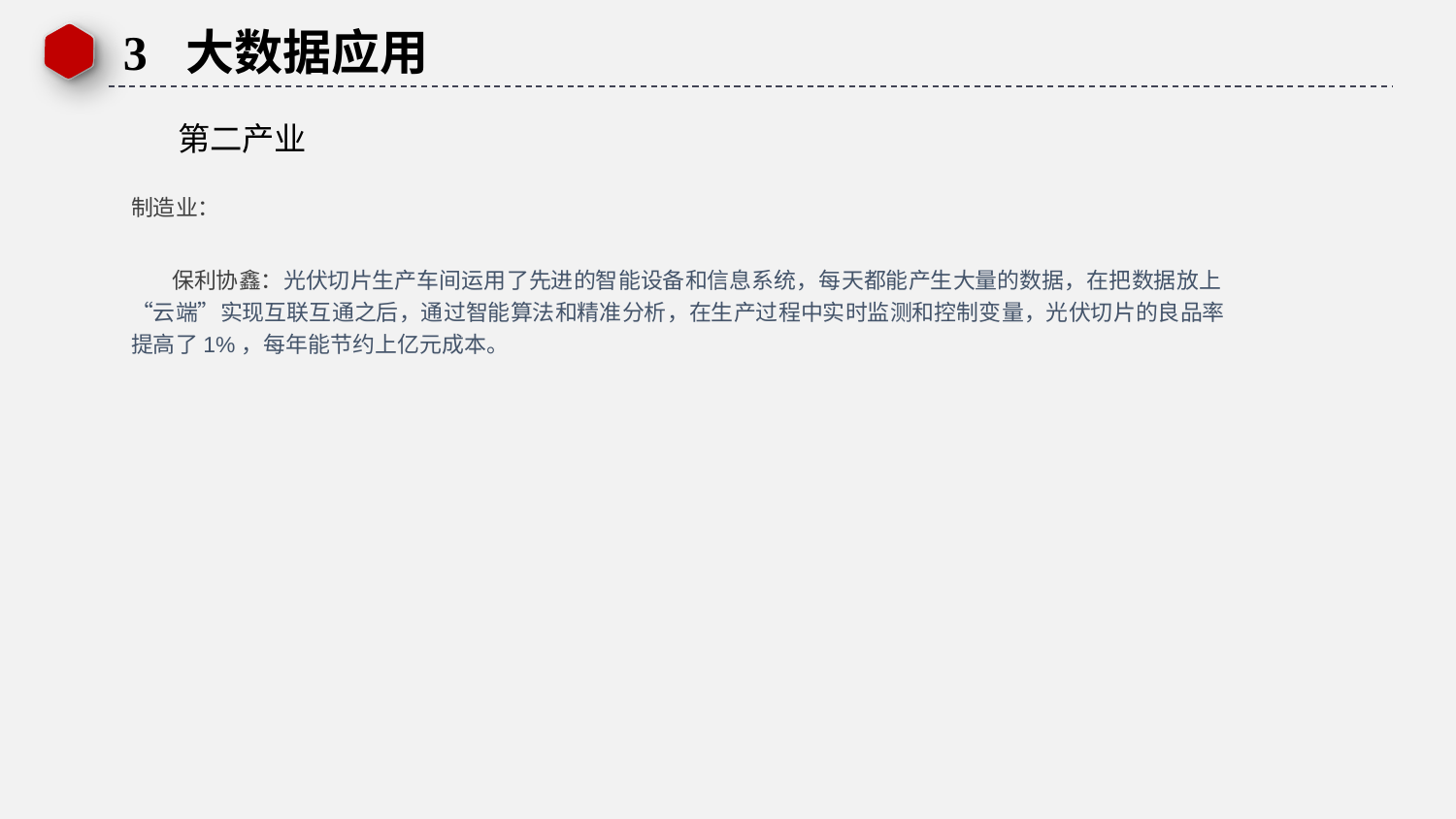

3  大数据应用
        第二产业
制造业：

       保利协鑫：光伏切片生产车间运用了先进的智能设备和信息系统，每天都能产生大量的数据，在把数据放上“云端”实现互联互通之后，通过智能算法和精准分析，在生产过程中实时监测和控制变量，光伏切片的良品率提高了1%，每年能节约上亿元成本。